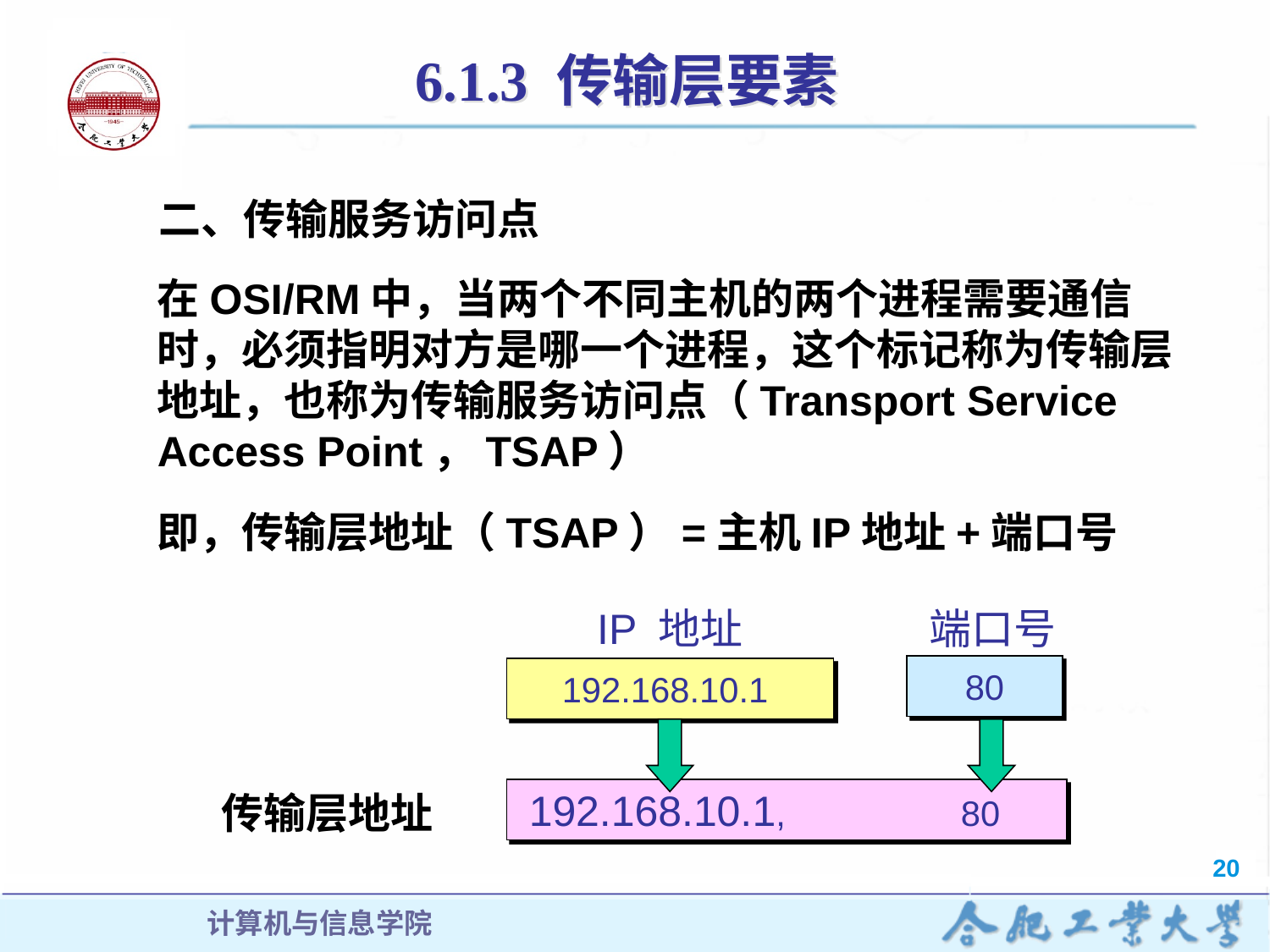

# 6.1.3 传输层要素
二、传输服务访问点
在OSI/RM中，当两个不同主机的两个进程需要通信时，必须指明对方是哪一个进程，这个标记称为传输层地址，也称为传输服务访问点（Transport Service Access Point，TSAP）
即，传输层地址（TSAP）=主机IP地址+端口号
IP 地址
192.168.10.1
端口号
80

 192.168.10.1,                  80
传输层地址